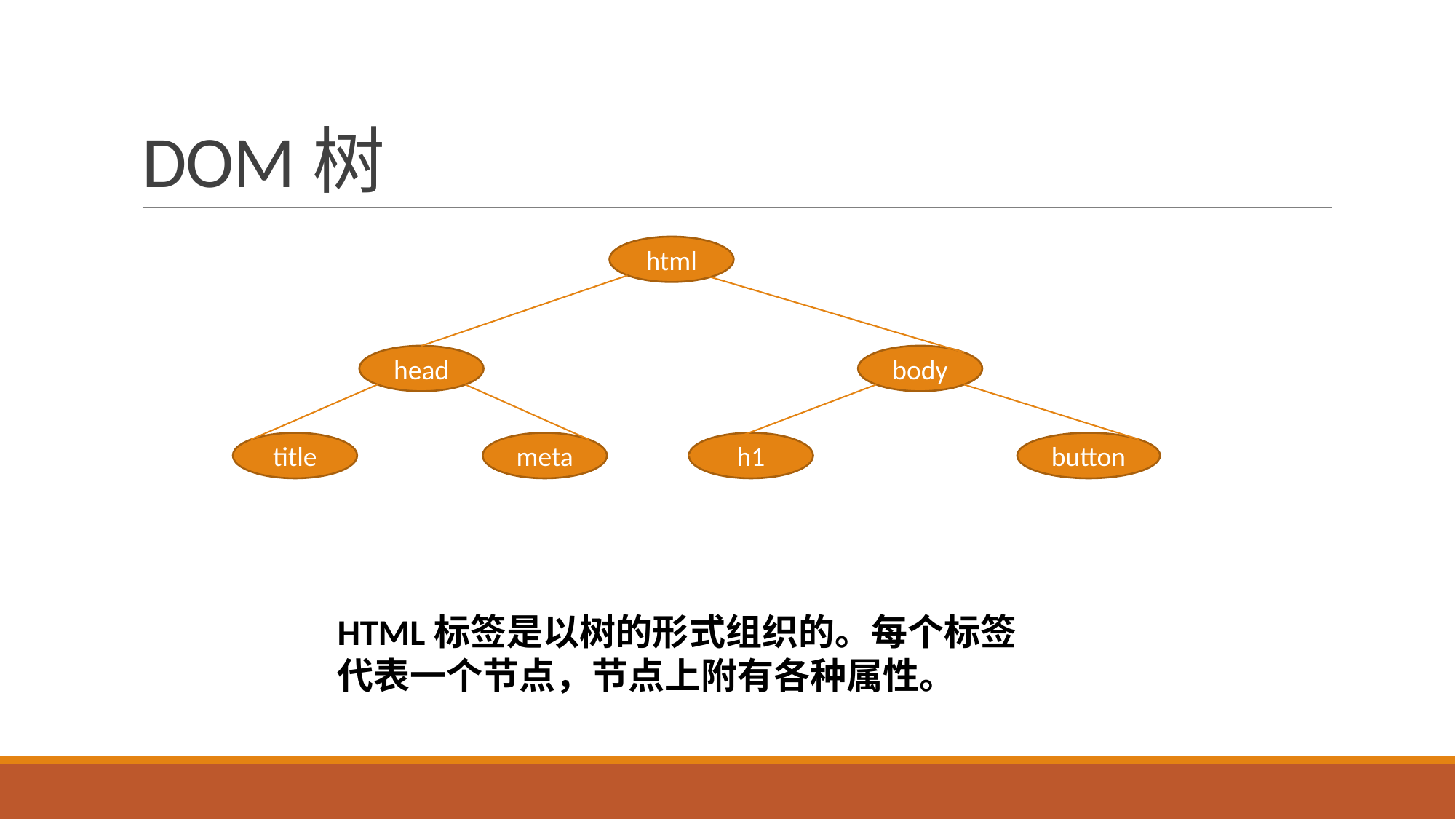

# DOM树

html
head
body
title
meta
h1
button
HTML标签是以树的形式组织的。每个标签代表一个节点，节点上附有各种属性。